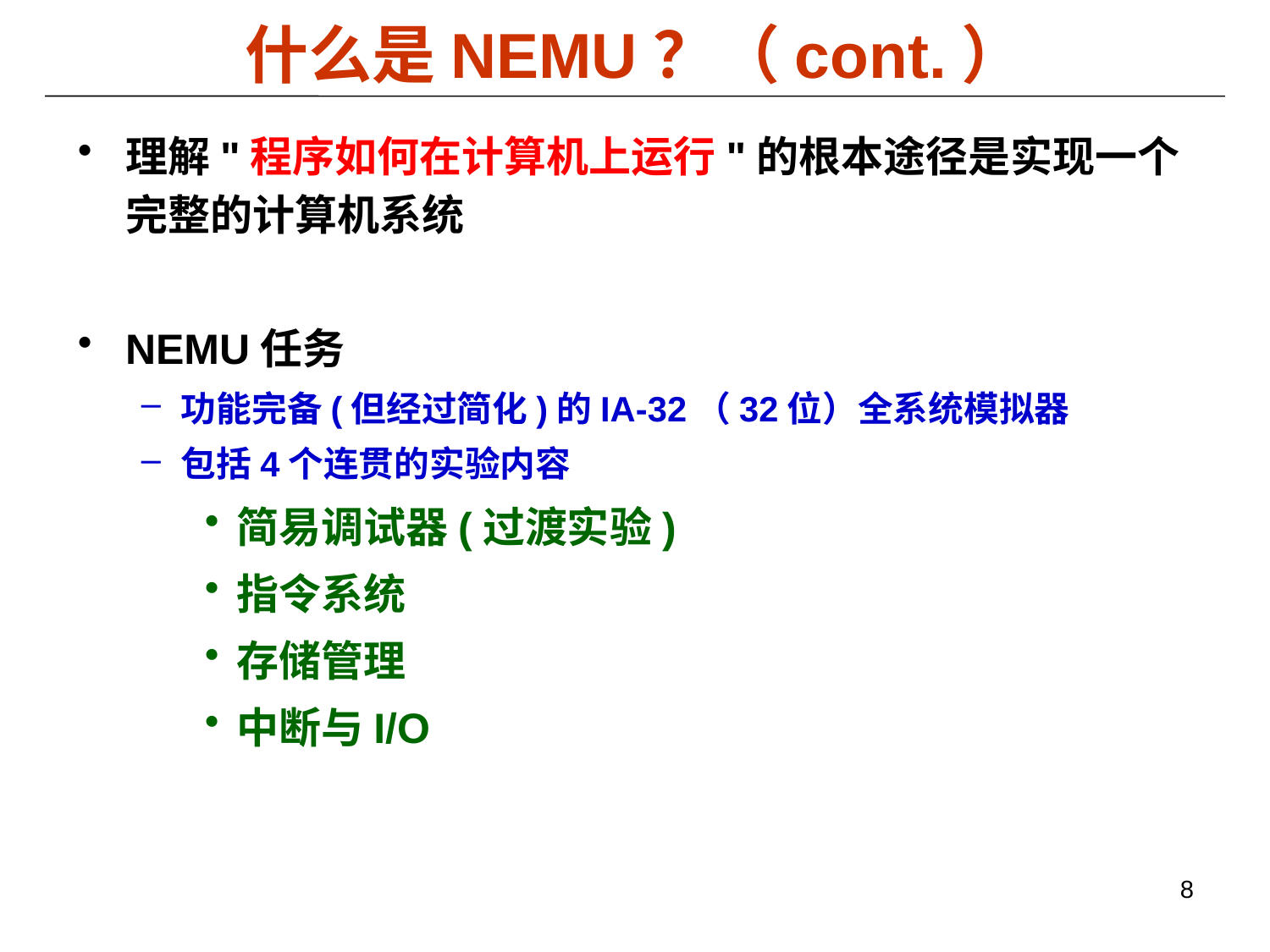

# 什么是NEMU？（cont.）
理解"程序如何在计算机上运行"的根本途径是实现一个完整的计算机系统

NEMU任务
功能完备(但经过简化)的IA-32（32位）全系统模拟器
包括4个连贯的实验内容
简易调试器(过渡实验)
指令系统
存储管理
中断与I/O
8